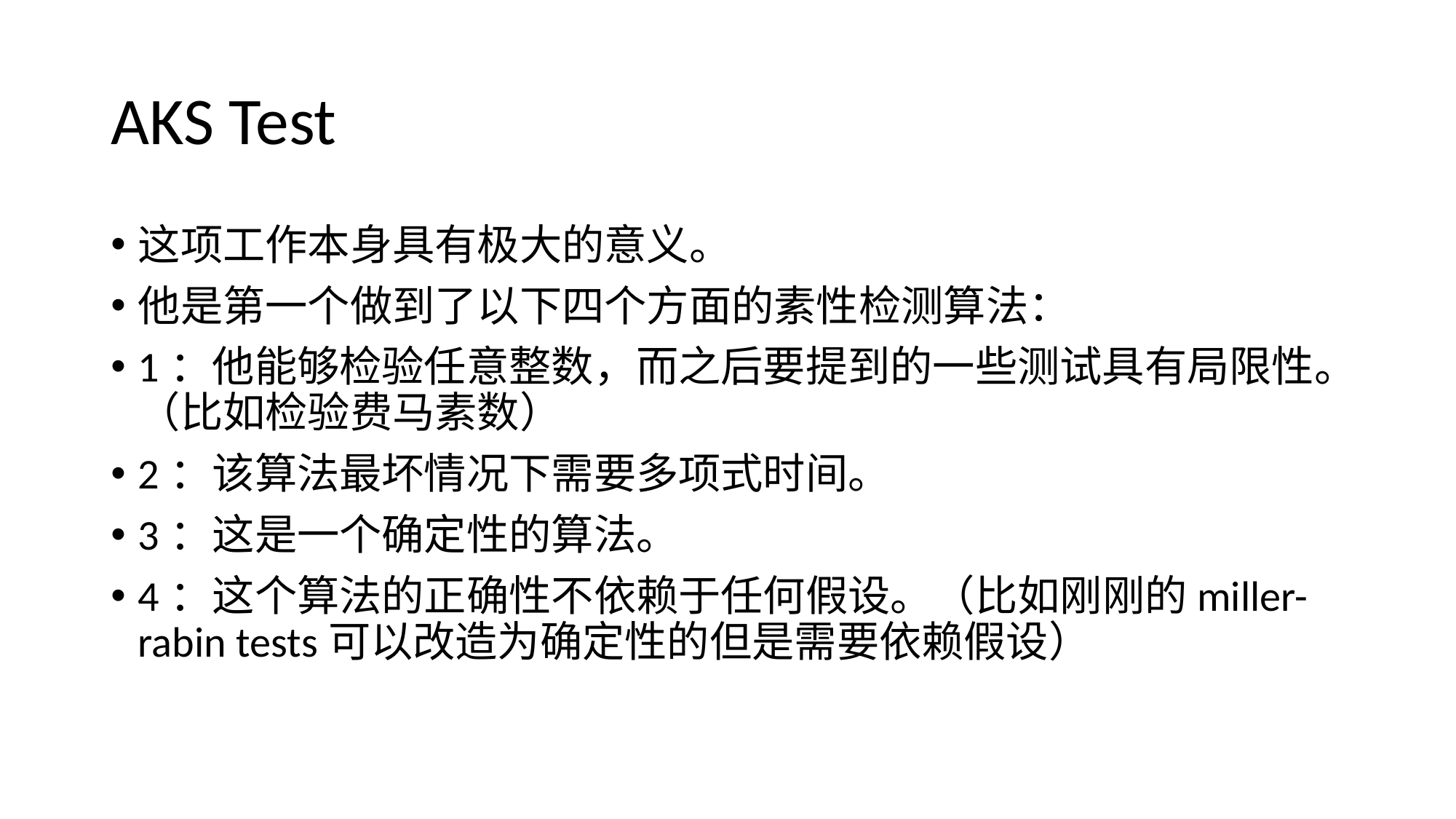

# AKS Test
这项工作本身具有极大的意义。
他是第一个做到了以下四个方面的素性检测算法：
1：他能够检验任意整数，而之后要提到的一些测试具有局限性。（比如检验费马素数）
2：该算法最坏情况下需要多项式时间。
3：这是一个确定性的算法。
4：这个算法的正确性不依赖于任何假设。（比如刚刚的miller-rabin tests可以改造为确定性的但是需要依赖假设）